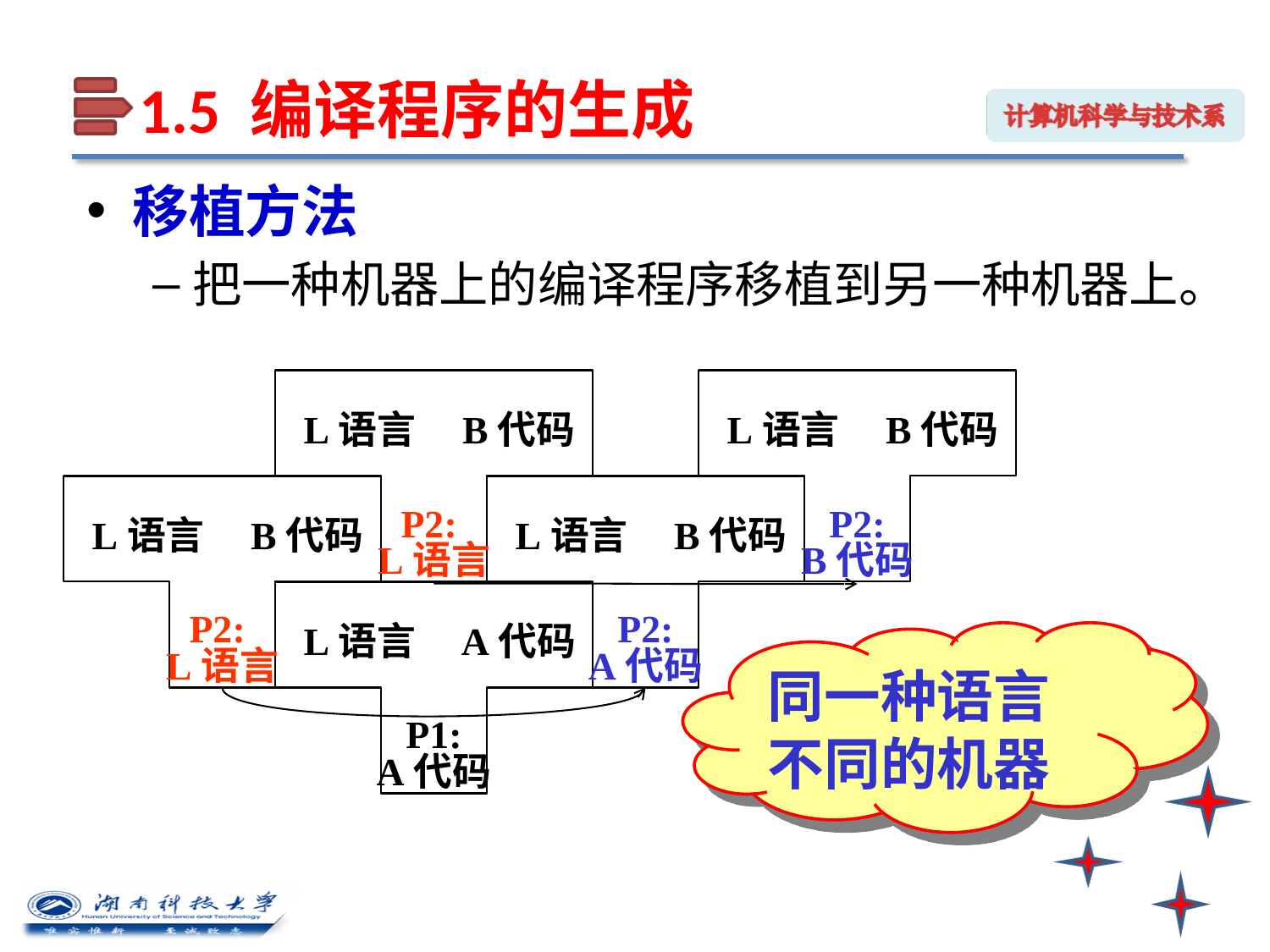

# 1.5 编译程序的生成
 移植方法
把一种机器上的编译程序移植到另一种机器上。

L语言
B代码
P2:
L语言

L语言
B代码
P2:
B代码

L语言
B代码
P2:
L语言

L语言
B代码
P2:
A代码

L语言
A代码
P1:
A代码
同一种语言不同的机器